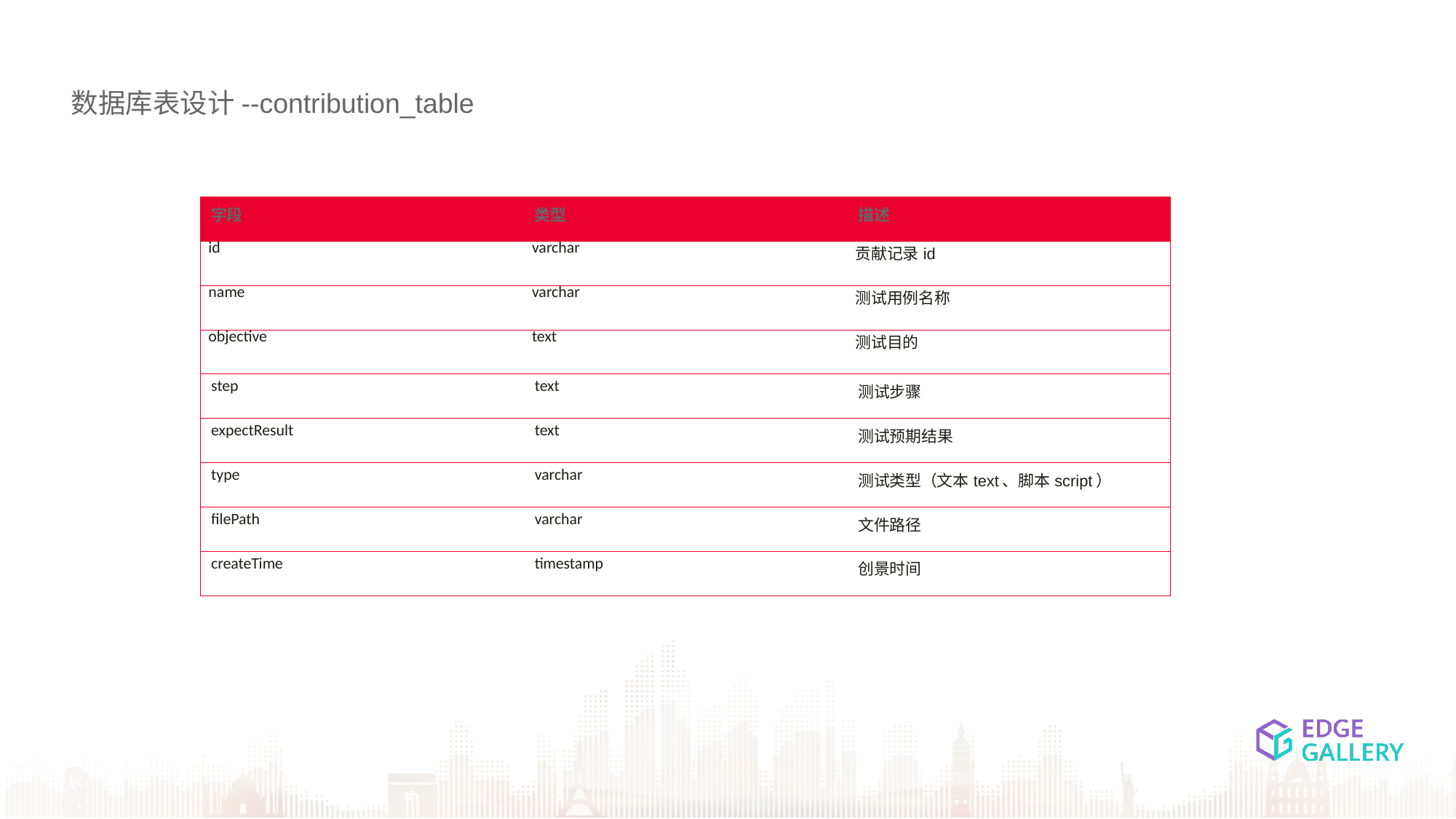

数据库表设计--contribution_table
| 字段 | 类型 | 描述 |
| --- | --- | --- |
| id | varchar | 贡献记录id |
| name | varchar | 测试用例名称 |
| objective | text | 测试目的 |
| step | text | 测试步骤 |
| expectResult | text | 测试预期结果 |
| type | varchar | 测试类型（文本text、脚本script） |
| filePath | varchar | 文件路径 |
| createTime | timestamp | 创景时间 |